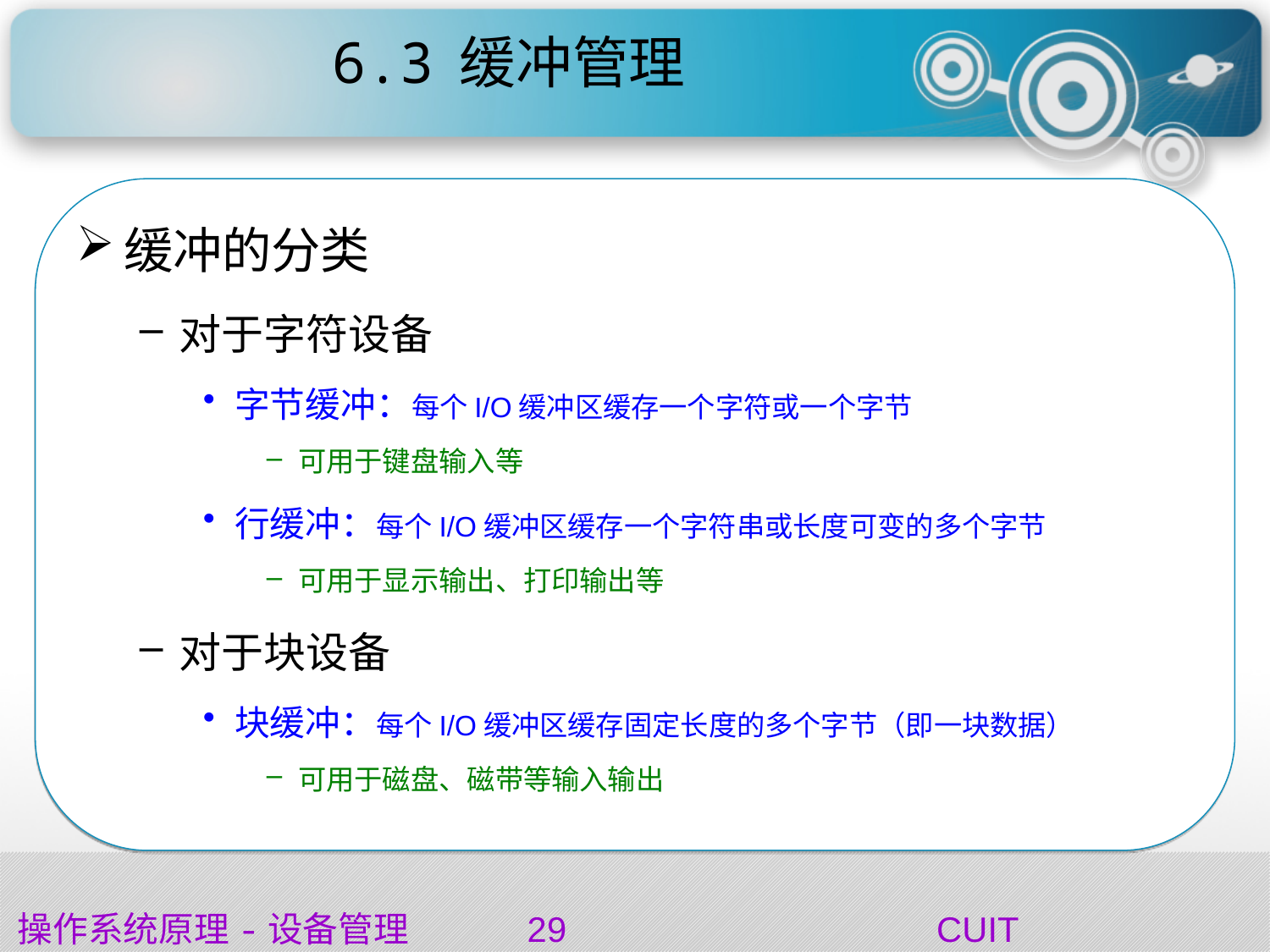

# 6.3	缓冲管理
缓冲的分类
对于字符设备
字节缓冲：每个I/O缓冲区缓存一个字符或一个字节
可用于键盘输入等
行缓冲：每个I/O缓冲区缓存一个字符串或长度可变的多个字节
可用于显示输出、打印输出等
对于块设备
块缓冲：每个I/O缓冲区缓存固定长度的多个字节（即一块数据）
可用于磁盘、磁带等输入输出